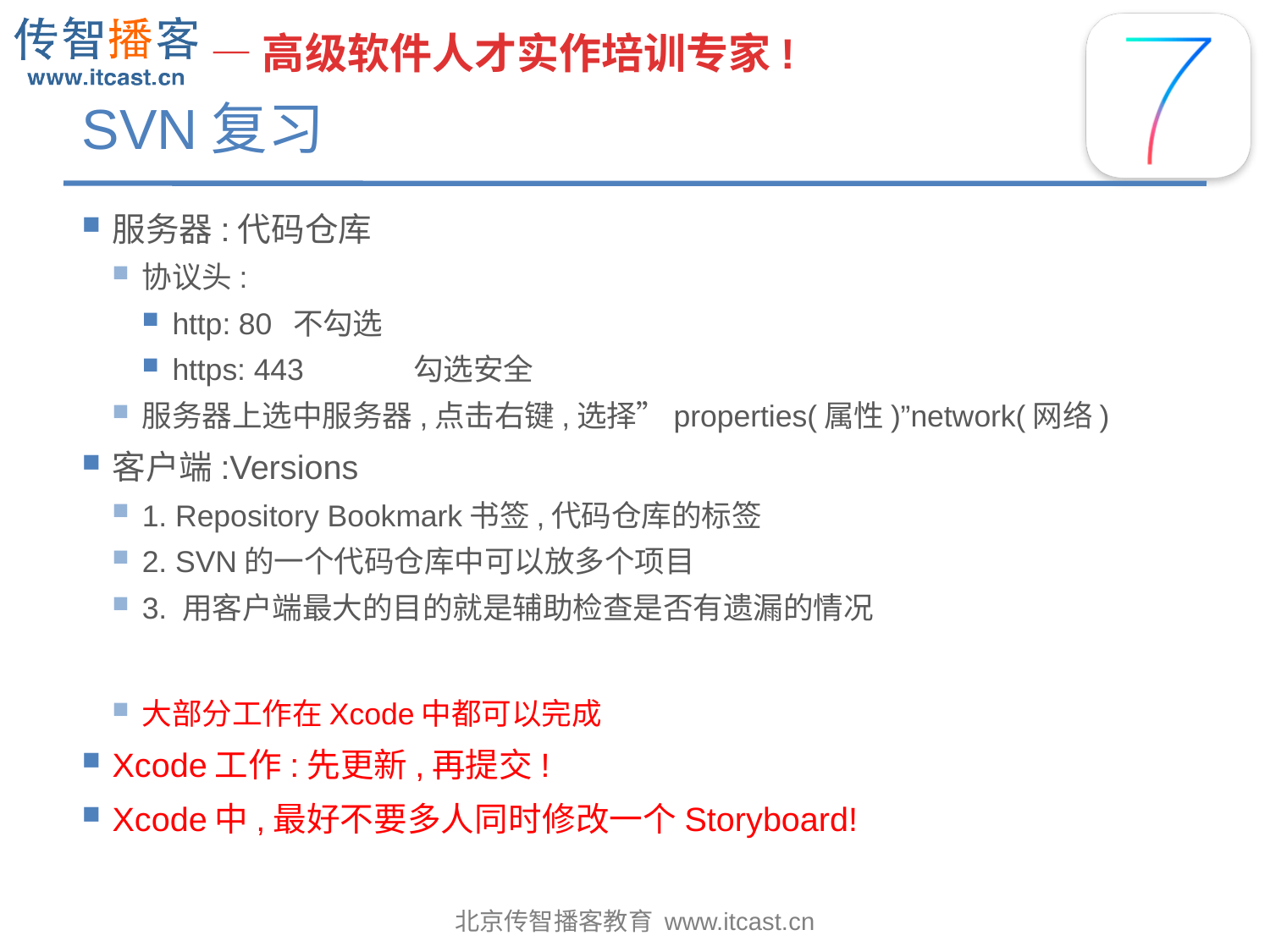

# SVN复习
服务器:代码仓库
协议头:
http: 80 	不勾选
https: 443 	勾选安全
服务器上选中服务器,点击右键,选择”properties(属性)”network(网络)
客户端:Versions
1. Repository Bookmark书签,代码仓库的标签
2. SVN的一个代码仓库中可以放多个项目
3. 用客户端最大的目的就是辅助检查是否有遗漏的情况

大部分工作在Xcode中都可以完成
Xcode工作:先更新,再提交!
Xcode中,最好不要多人同时修改一个Storyboard!